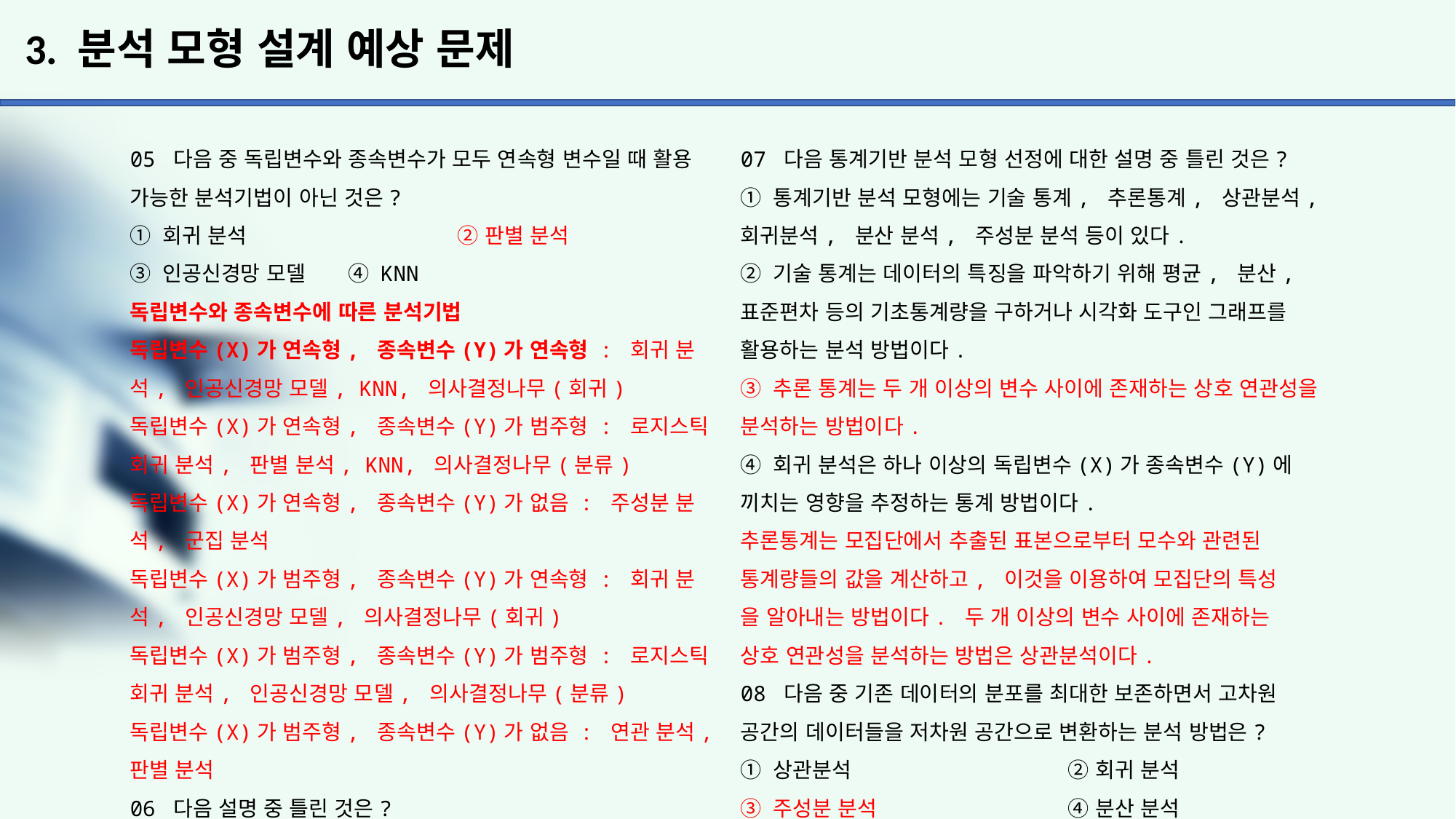

# 3. 분석 모형 설계 예상 문제
05 다음 중 독립변수와 종속변수가 모두 연속형 변수일 때 활용 가능한 분석기법이 아닌 것은?
① 회귀 분석		② 판별 분석
③ 인공신경망 모델 	④ KNN
독립변수와 종속변수에 따른 분석기법
독립변수(X)가 연속형, 종속변수(Y)가 연속형 : 회귀 분석, 인공신경망 모델, KNN, 의사결정나무(회귀)
독립변수(X)가 연속형, 종속변수(Y)가 범주형 : 로지스틱 회귀 분석, 판별 분석, KNN, 의사결정나무(분류)
독립변수(X)가 연속형, 종속변수(Y)가 없음 : 주성분 분석, 군집 분석
독립변수(X)가 범주형, 종속변수(Y)가 연속형 : 회귀 분석, 인공신경망 모델, 의사결정나무(회귀)
독립변수(X)가 범주형, 종속변수(Y)가 범주형 : 로지스틱 회귀 분석, 인공신경망 모델, 의사결정나무(분류)
독립변수(X)가 범주형, 종속변수(Y)가 없음 : 연관 분석, 판별 분석
06 다음 설명 중 틀린 것은?
① 독립변수가 연속형 변수이고, 종속변수가 범주형인 경우 로지스틱 회귀 분석이 가능하다.
② 인공신경망 모델은 독립변수가 범주형이고, 종속변수가 연속형일 때 사용한다.
③ 독립변수가 연속형 변수이고, 종속변수가 없을 때 주성분 분석을 사용한다.
④ 독립변수가 범주형 변수이고, 종속변수가 없을 때 관계 분석을 사용한다.
독립변수(X)가 범주형, 종속변수(Y)가 없을 때, 연관 분석, 판별 분석을 사용한다.

07 다음 통계기반 분석 모형 선정에 대한 설명 중 틀린 것은?
① 통계기반 분석 모형에는 기술 통계, 추론통계, 상관분석, 회귀분석, 분산 분석, 주성분 분석 등이 있다.
② 기술 통계는 데이터의 특징을 파악하기 위해 평균, 분산, 표준편차 등의 기초통계량을 구하거나 시각화 도구인 그래프를 활용하는 분석 방법이다.
③ 추론 통계는 두 개 이상의 변수 사이에 존재하는 상호 연관성을 분석하는 방법이다.
④ 회귀 분석은 하나 이상의 독립변수(X)가 종속변수(Y)에 끼치는 영향을 추정하는 통계 방법이다.
추론통계는 모집단에서 추출된 표본으로부터 모수와 관련된
통계량들의 값을 계산하고, 이것을 이용하여 모집단의 특성
을 알아내는 방법이다. 두 개 이상의 변수 사이에 존재하는
상호 연관성을 분석하는 방법은 상관분석이다.
08 다음 중 기존 데이터의 분포를 최대한 보존하면서 고차원 공간의 데이터들을 저차원 공간으로 변환하는 분석 방법은?
① 상관분석 		② 회귀 분석
③ 주성분 분석 		④ 분산 분석
주성분 분석(PCA, Principal Component Analysis)
▶ 기존 데이터의 분포를 최대한 보존하면서(유지하면서) 고차원 공간의 데이터들을 저차원 공간으로 변환하는 방법이다. 차원 축소 방법 중 하나이다.
상관분석(Correlation Analysis)
▶ 두 개 이상의 변수 사이에 존재하는 상호 연관성을 분석
하는 방법으로 상관계수(r)를 이용하여 상관관계를 분석 한다.
회귀 분석(Regression Analysis)
▶ 하나 이상의 독립변수(X)가 종속변수(Y)에 끼치는 영향
을 수치적으로 추정하는 통계 방법이다.
예) 흡연량에 따른 폐암 발병률 연구
분산 분석(ANOVA, Analysis of Variance)
▶ 서로 다른 집단의 평균에서 분산값(총 평균과 각 집단
간의 평균 차이에 의해 생긴 분산)을 비교하여 집단 간의
통계학적 차이를 확인하는 방법이다.